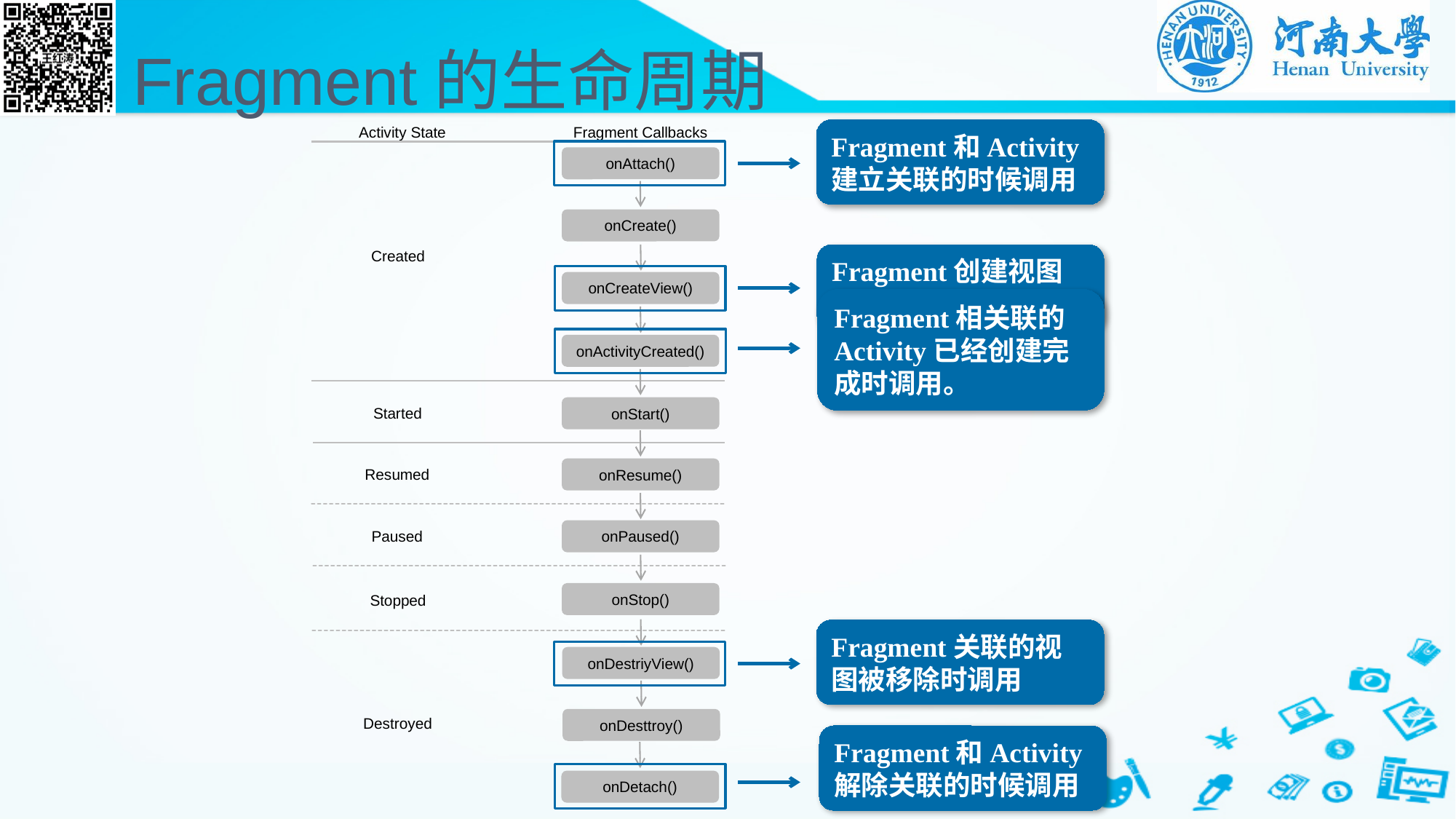

# Fragment的生命周期
Activity State
Fragment Callbacks
onAttach()
onCreate()
Created
onCreateView()
onActivityCreated()
onStart()
Started
onResume()
Resumed
onPaused()
Paused
onStop()
Stopped
onDestriyView()
onDesttroy()
Destroyed
onDetach()
Fragment和Activity建立关联的时候调用

Fragment创建视图（加载布局）时调用

Fragment相关联的Activity已经创建完成时调用。

Fragment关联的视图被移除时调用

Fragment和Activity解除关联的时候调用